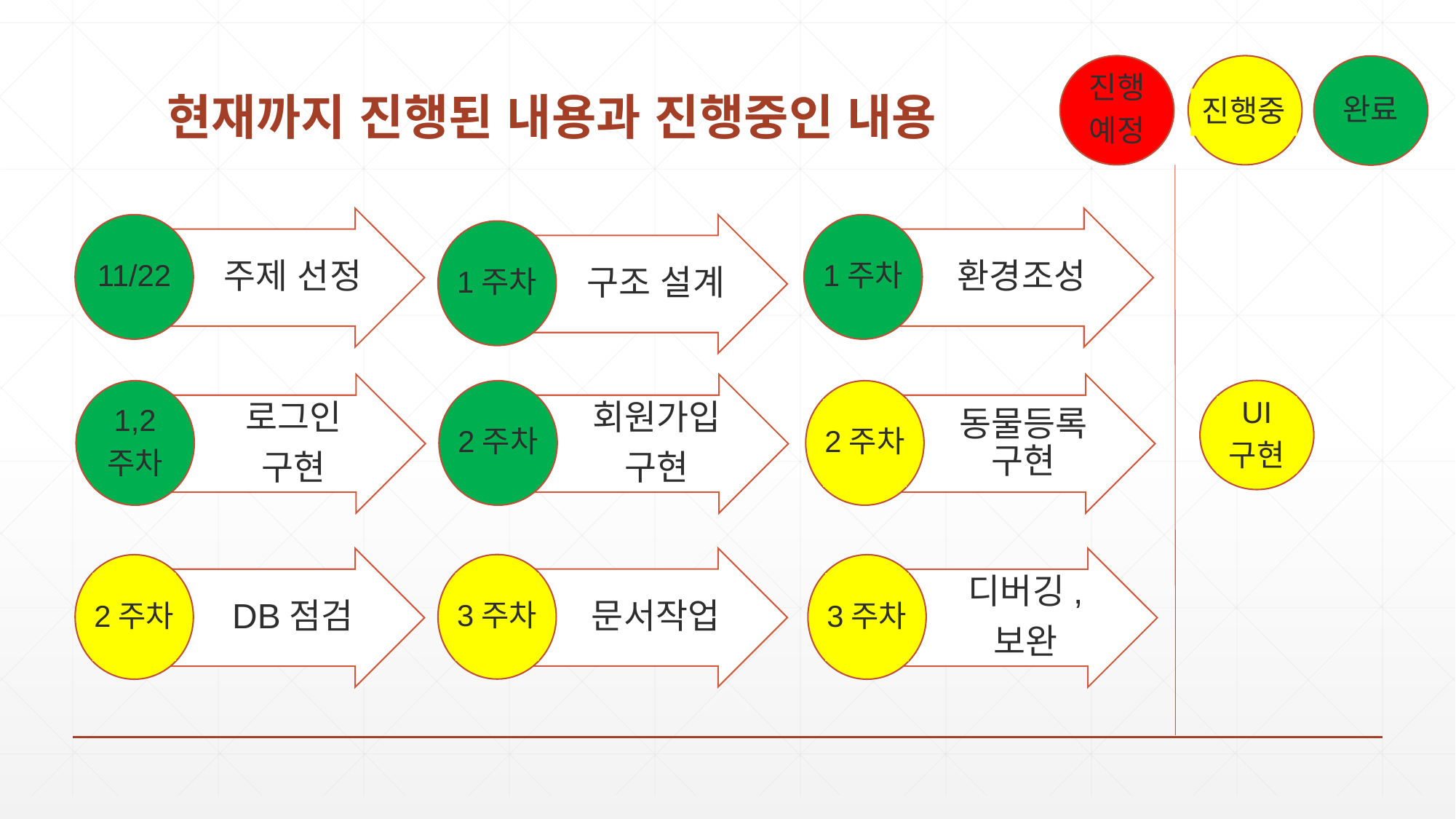

# 현재까지 진행된 내용과 진행중인 내용

진행
예정

진행중

완료

주제 선정

환경조성

11/22

구조 설계

1주차

1주차

로그인
구현

회원가입
구현

동물등록구현

UI
구현

1,2
주차

2주차

2주차

문서작업

DB점검

디버깅,
보완

3주차

2주차

3주차